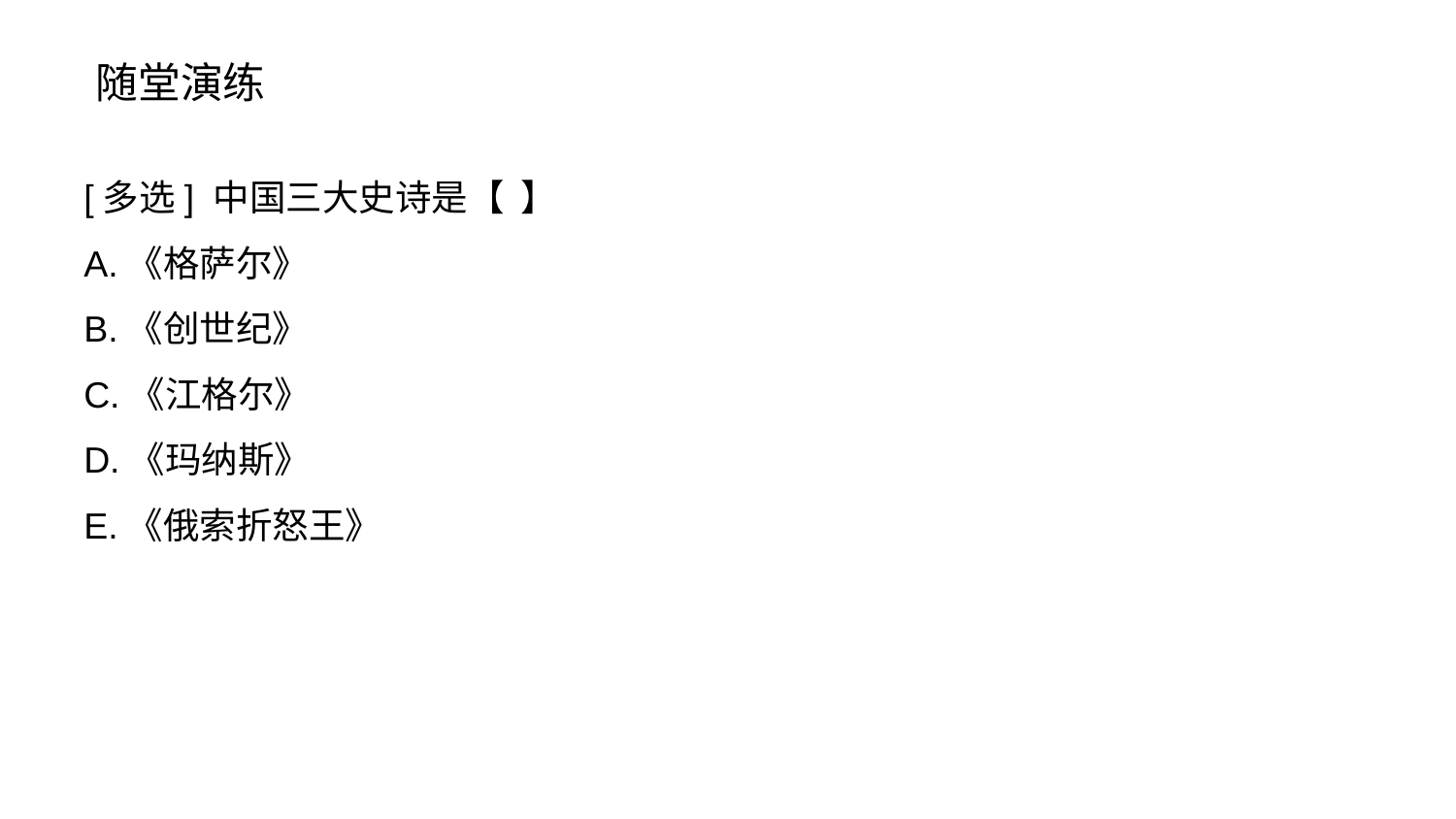

随堂演练
[多选] 中国三大史诗是【  】
A.《格萨尔》
B.《创世纪》
C.《江格尔》
D.《玛纳斯》
E.《俄索折怒王》